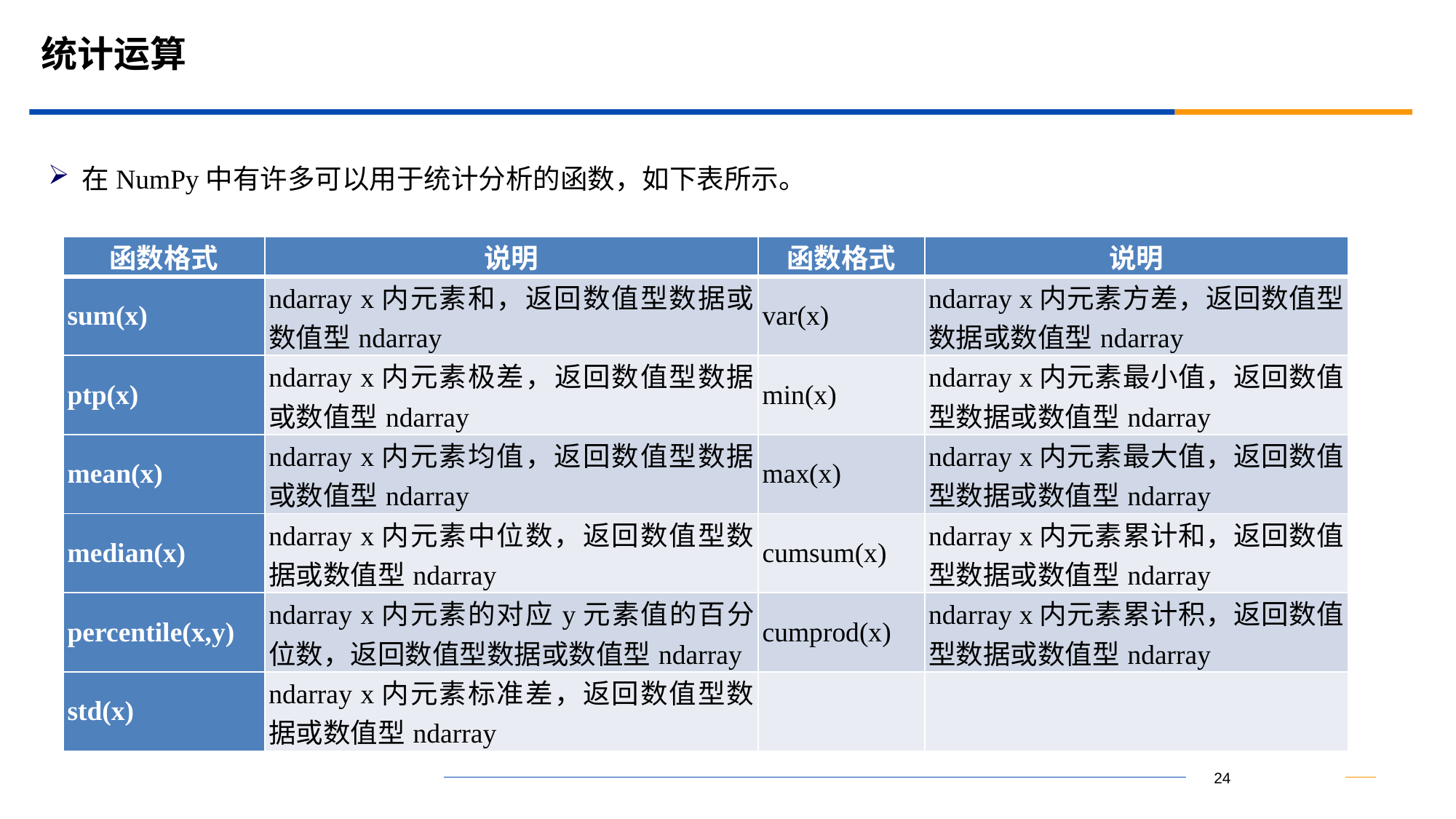

# 统计运算
在NumPy中有许多可以用于统计分析的函数，如下表所示。
| 函数格式 | 说明 | 函数格式 | 说明 |
| --- | --- | --- | --- |
| sum(x) | ndarray x内元素和，返回数值型数据或数值型ndarray | var(x) | ndarray x内元素方差，返回数值型数据或数值型ndarray |
| ptp(x) | ndarray x内元素极差，返回数值型数据或数值型ndarray | min(x) | ndarray x内元素最小值，返回数值型数据或数值型ndarray |
| mean(x) | ndarray x内元素均值，返回数值型数据或数值型ndarray | max(x) | ndarray x内元素最大值，返回数值型数据或数值型ndarray |
| median(x) | ndarray x内元素中位数，返回数值型数据或数值型ndarray | cumsum(x) | ndarray x内元素累计和，返回数值型数据或数值型ndarray |
| percentile(x,y) | ndarray x内元素的对应y元素值的百分位数，返回数值型数据或数值型ndarray | cumprod(x) | ndarray x内元素累计积，返回数值型数据或数值型ndarray |
| std(x) | ndarray x内元素标准差，返回数值型数据或数值型ndarray |  |  |